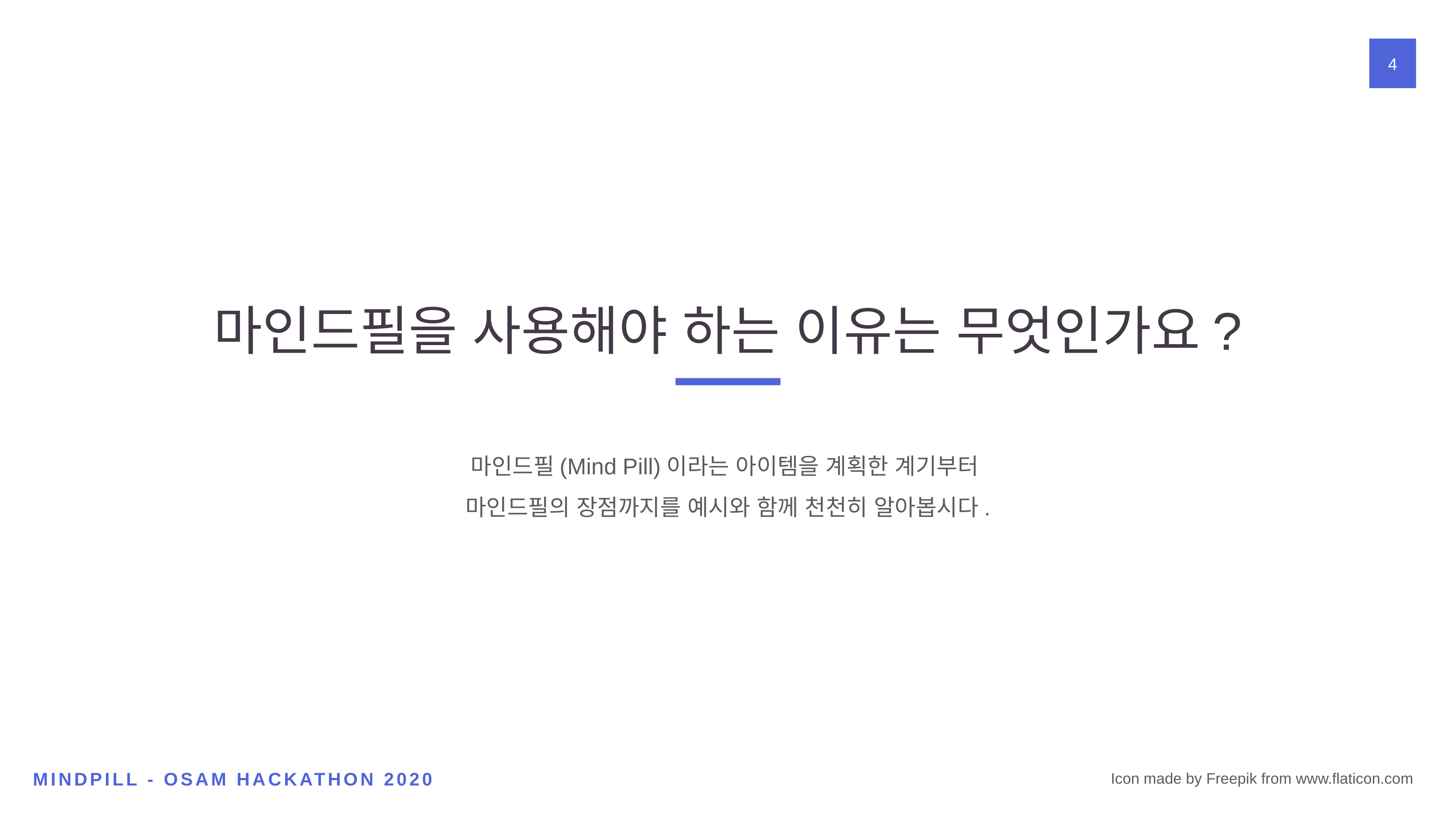

# 마인드필을 사용해야 하는 이유는 무엇인가요?
마인드필(Mind Pill)이라는 아이템을 계획한 계기부터
마인드필의 장점까지를 예시와 함께 천천히 알아봅시다.